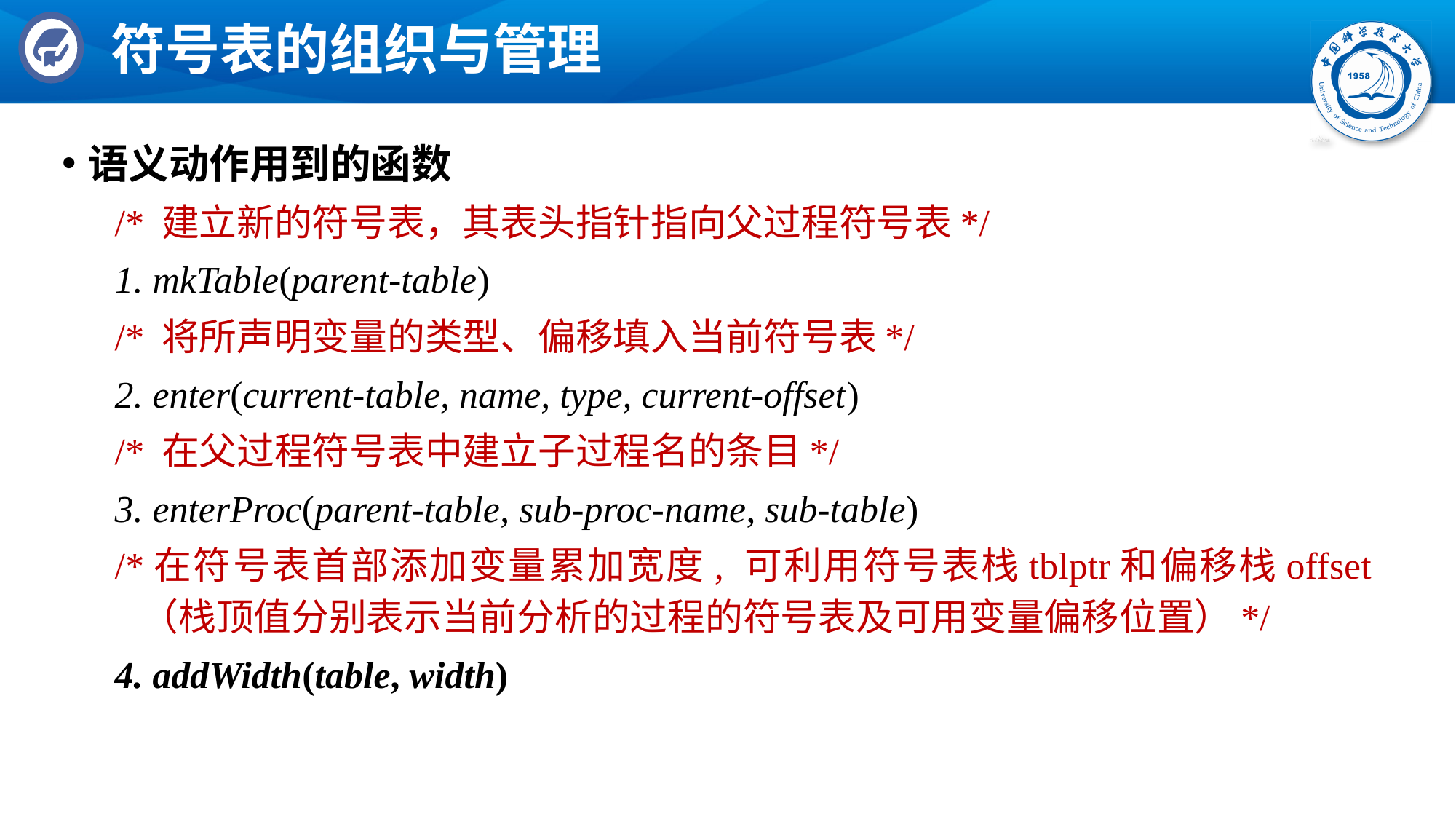

# 符号表的组织与管理
语义动作用到的函数
/* 建立新的符号表，其表头指针指向父过程符号表*/
1. mkTable(parent-table)
/* 将所声明变量的类型、偏移填入当前符号表*/
2. enter(current-table, name, type, current-offset)
/* 在父过程符号表中建立子过程名的条目*/
3. enterProc(parent-table, sub-proc-name, sub-table)
/*在符号表首部添加变量累加宽度, 可利用符号表栈tblptr和偏移栈offset（栈顶值分别表示当前分析的过程的符号表及可用变量偏移位置）*/
4. addWidth(table, width)